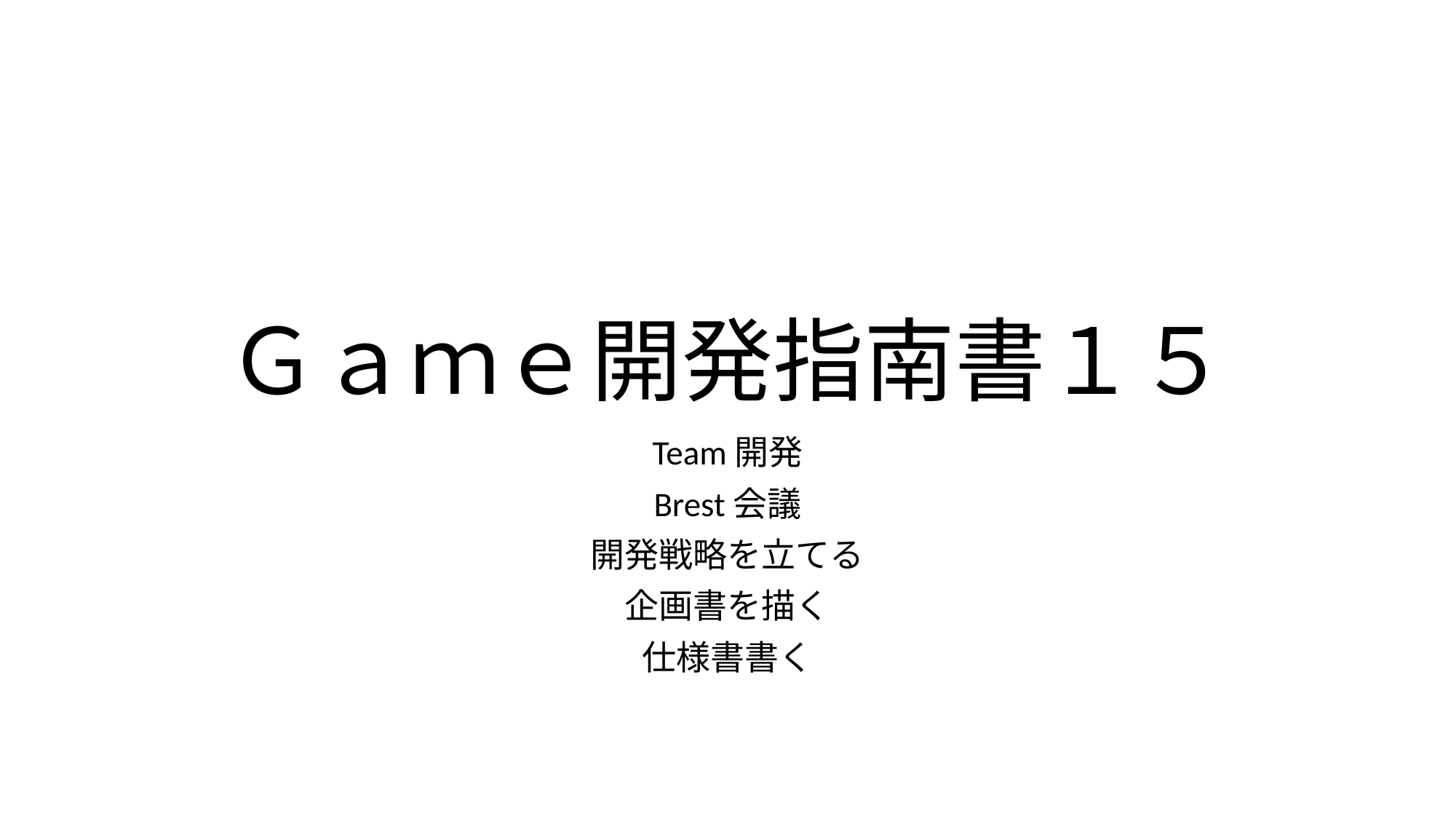

# Ｇａｍｅ開発指南書１５
Team開発
Brest会議
開発戦略を立てる
企画書を描く
仕様書書く